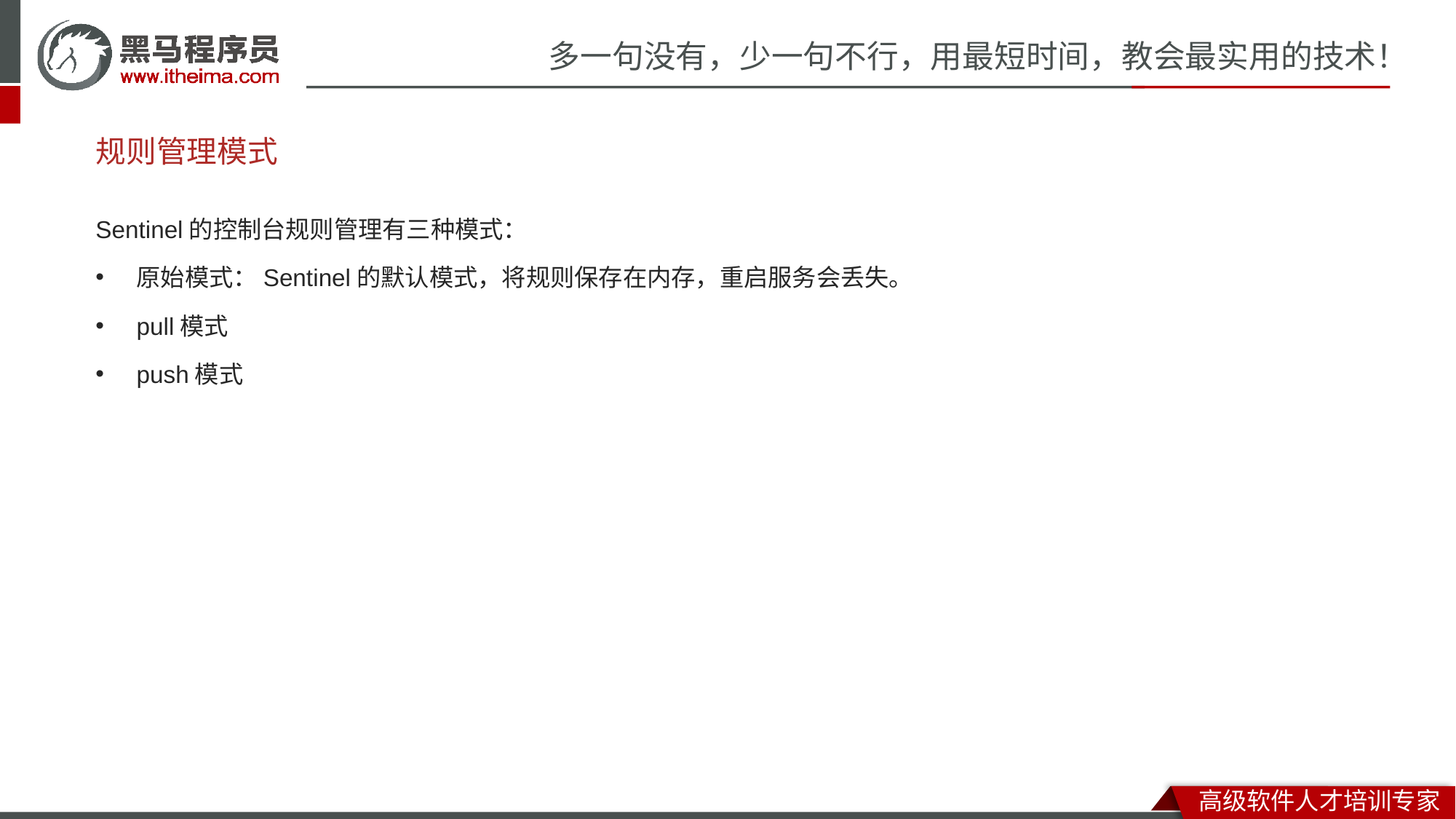

# 规则管理模式
Sentinel的控制台规则管理有三种模式：
原始模式：Sentinel的默认模式，将规则保存在内存，重启服务会丢失。
pull模式
push模式